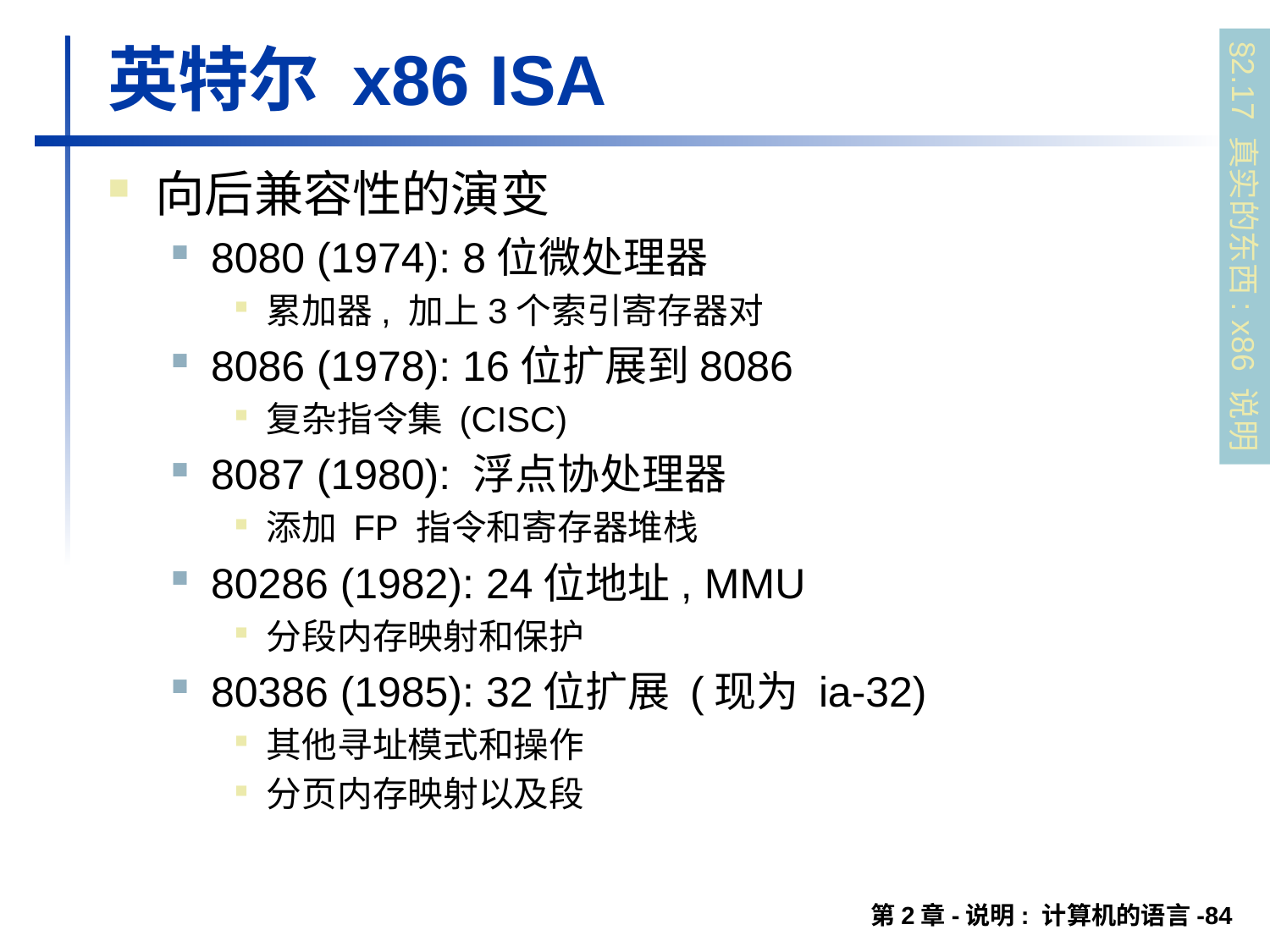

# 英特尔 x86 ISA
向后兼容性的演变
8080 (1974): 8位微处理器
累加器, 加上3个索引寄存器对
8086 (1978): 16位扩展到8086
复杂指令集 (CISC)
8087 (1980): 浮点协处理器
添加 FP 指令和寄存器堆栈
80286 (1982): 24位地址, MMU
分段内存映射和保护
80386 (1985): 32位扩展 (现为 ia-32)
其他寻址模式和操作
分页内存映射以及段
§2.17 真实的东西: x86 说明
第2章-说明: 计算机的语言-84